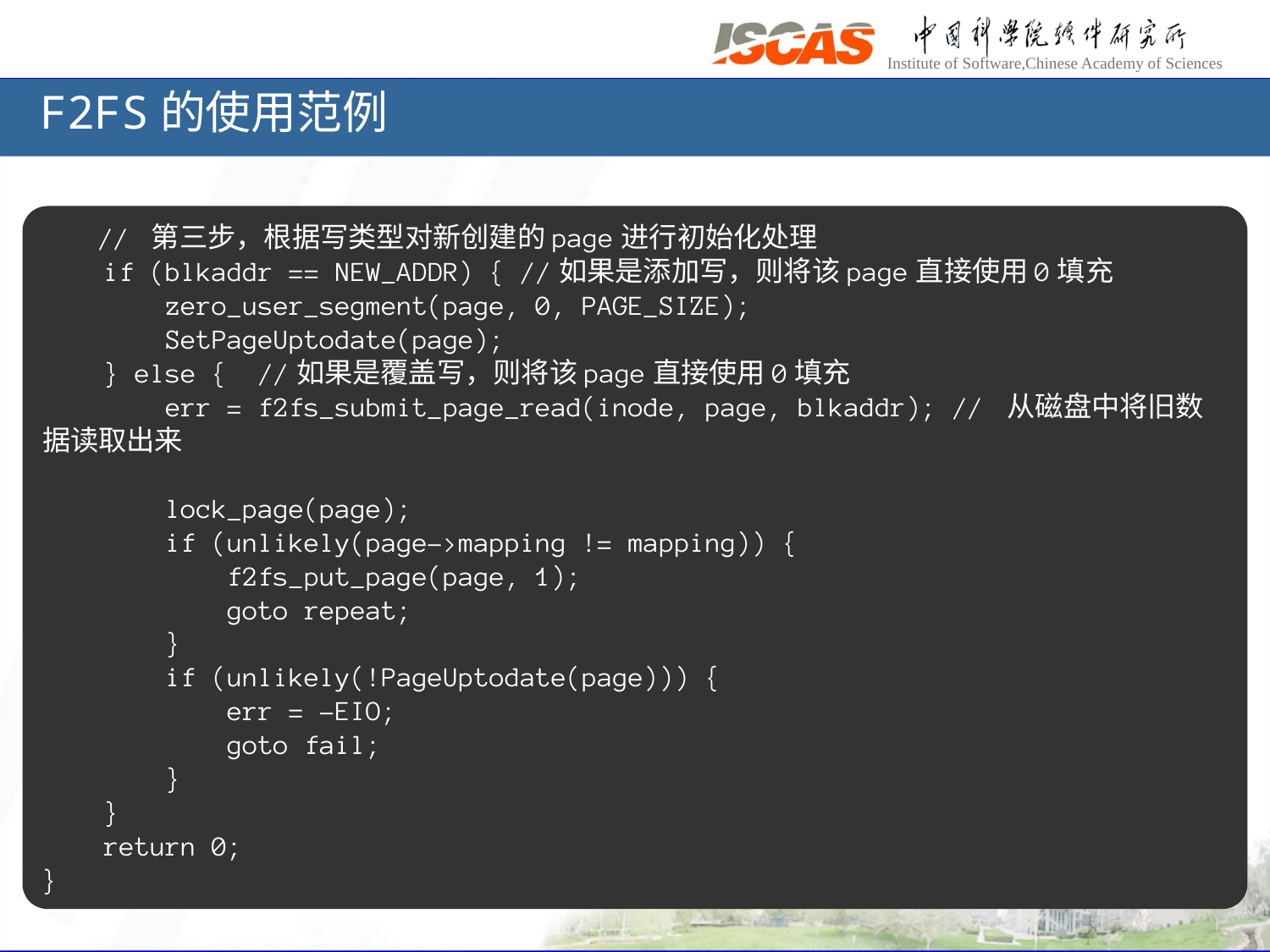

# F2FS的使用范例
    // 第三步，根据写类型对新创建的page进行初始化处理
    if (blkaddr == NEW_ADDR) { //如果是添加写，则将该page直接使用0填充
        zero_user_segment(page, 0, PAGE_SIZE);
        SetPageUptodate(page);
    } else {  //如果是覆盖写，则将该page直接使用0填充
        err = f2fs_submit_page_read(inode, page, blkaddr); // 从磁盘中将旧数据读取出来
        lock_page(page);
        if (unlikely(page->mapping != mapping)) {
            f2fs_put_page(page, 1);
            goto repeat;
        }
        if (unlikely(!PageUptodate(page))) {
            err = -EIO;
            goto fail;
        }
    }
    return 0;
}